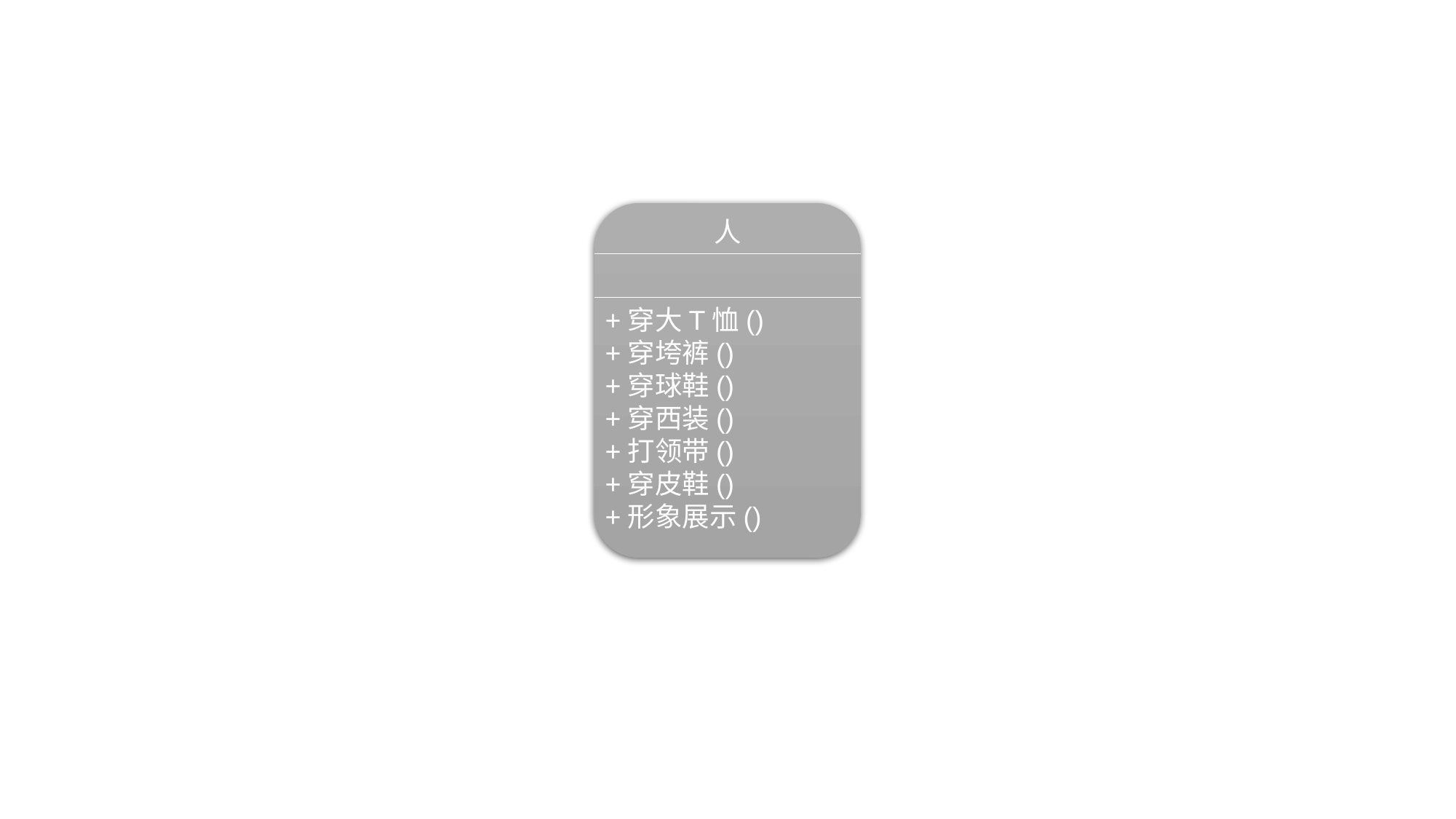

人
+穿大T恤()
+穿垮裤()
+穿球鞋()
+穿西装()
+打领带()
+穿皮鞋()
+形象展示()